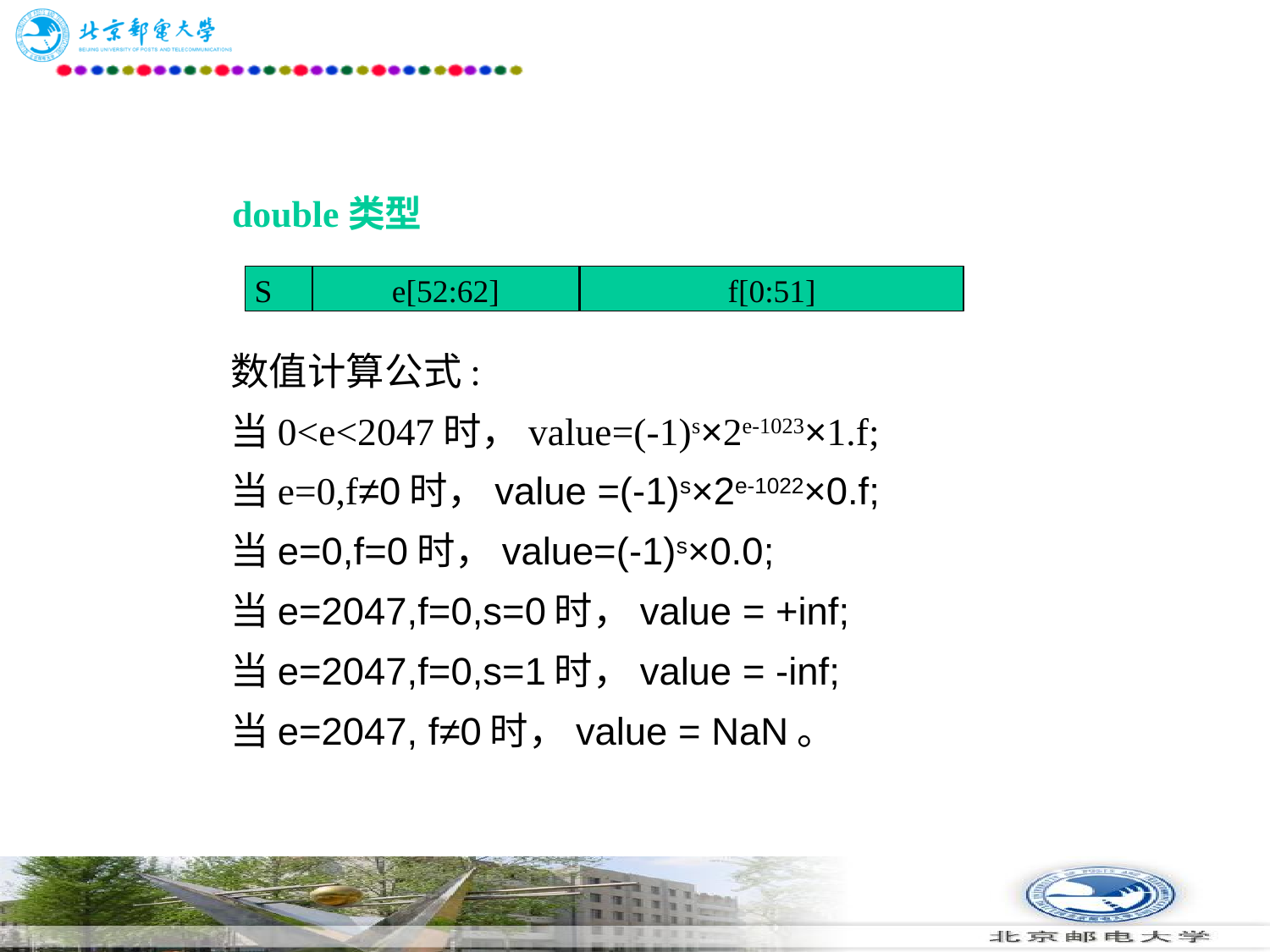

double类型

S
e[52:62]
f[0:51]
# 数值计算公式: 当0<e<2047时，value=(-1)s×2e-1023×1.f; 当e=0,f≠0时，value =(-1)s×2e-1022×0.f; 当e=0,f=0时，value=(-1)s×0.0; 当e=2047,f=0,s=0时，value = +inf; 当e=2047,f=0,s=1时，value = -inf; 当e=2047, f≠0时，value = NaN。